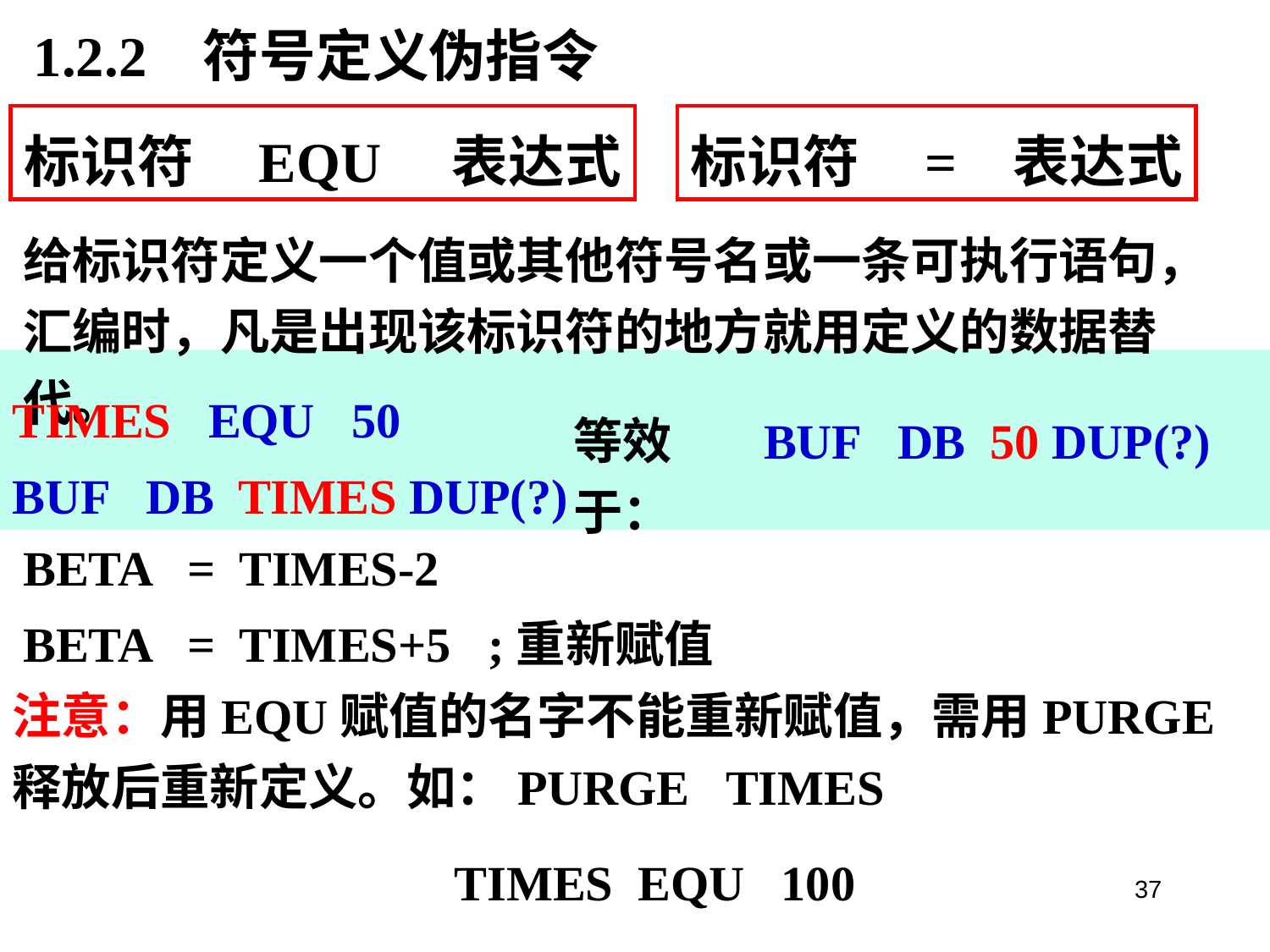

1.2.2   符号定义伪指令
标识符    EQU    表达式
标识符    =   表达式
给标识符定义一个值或其他符号名或一条可执行语句，汇编时，凡是出现该标识符的地方就用定义的数据替代。

TIMES   EQU   50
BUF   DB  TIMES DUP(?)

等效于：
BUF   DB  50 DUP(?)
BETA   =  TIMES-2
BETA   =  TIMES+5   ;重新赋值
注意：用EQU赋值的名字不能重新赋值，需用PURGE释放后重新定义。如：PURGE   TIMES
                                    TIMES  EQU   100
37